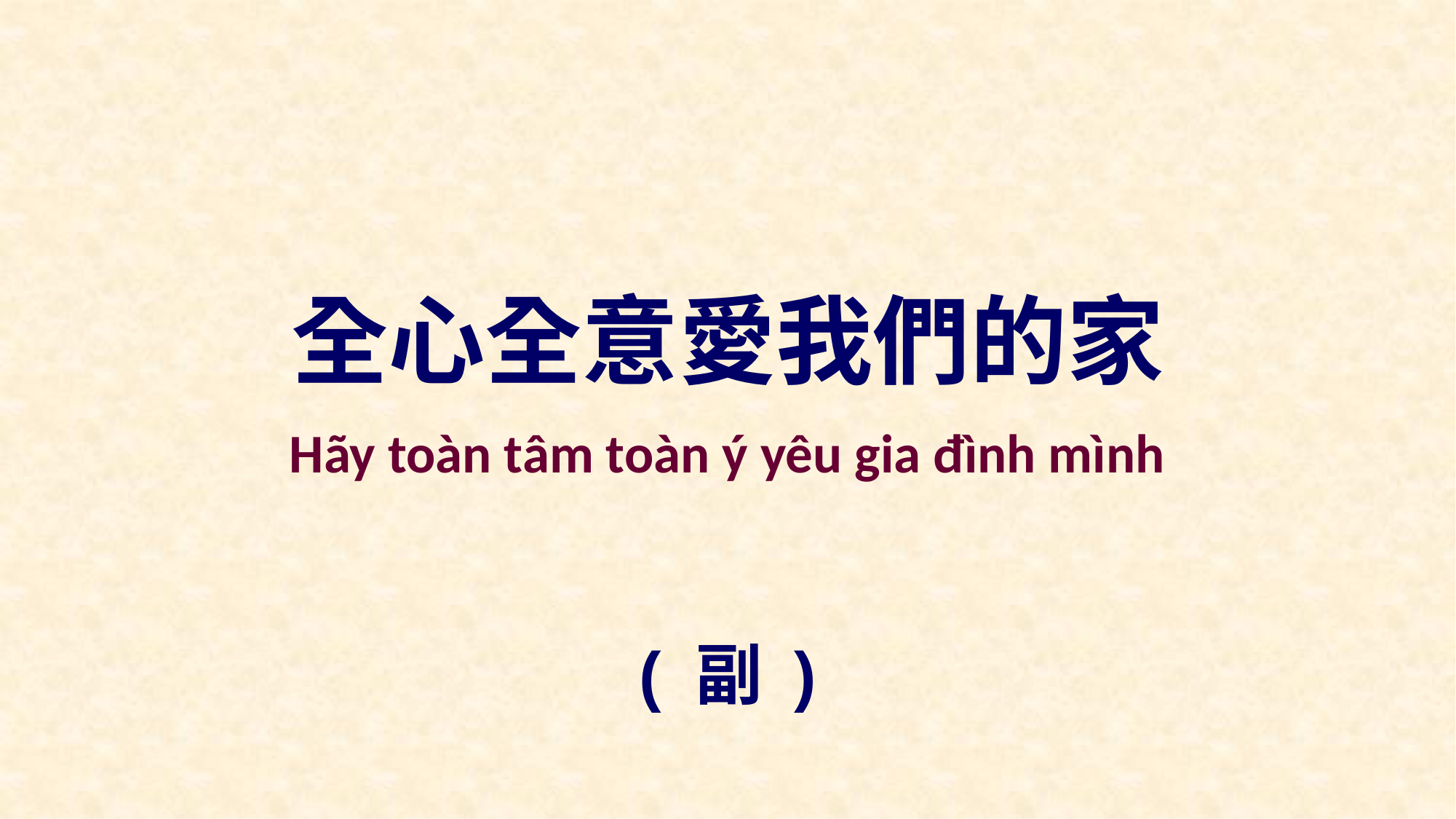

全心全意愛我們的家
Hãy toàn tâm toàn ý yêu gia đình mình
( 副 )